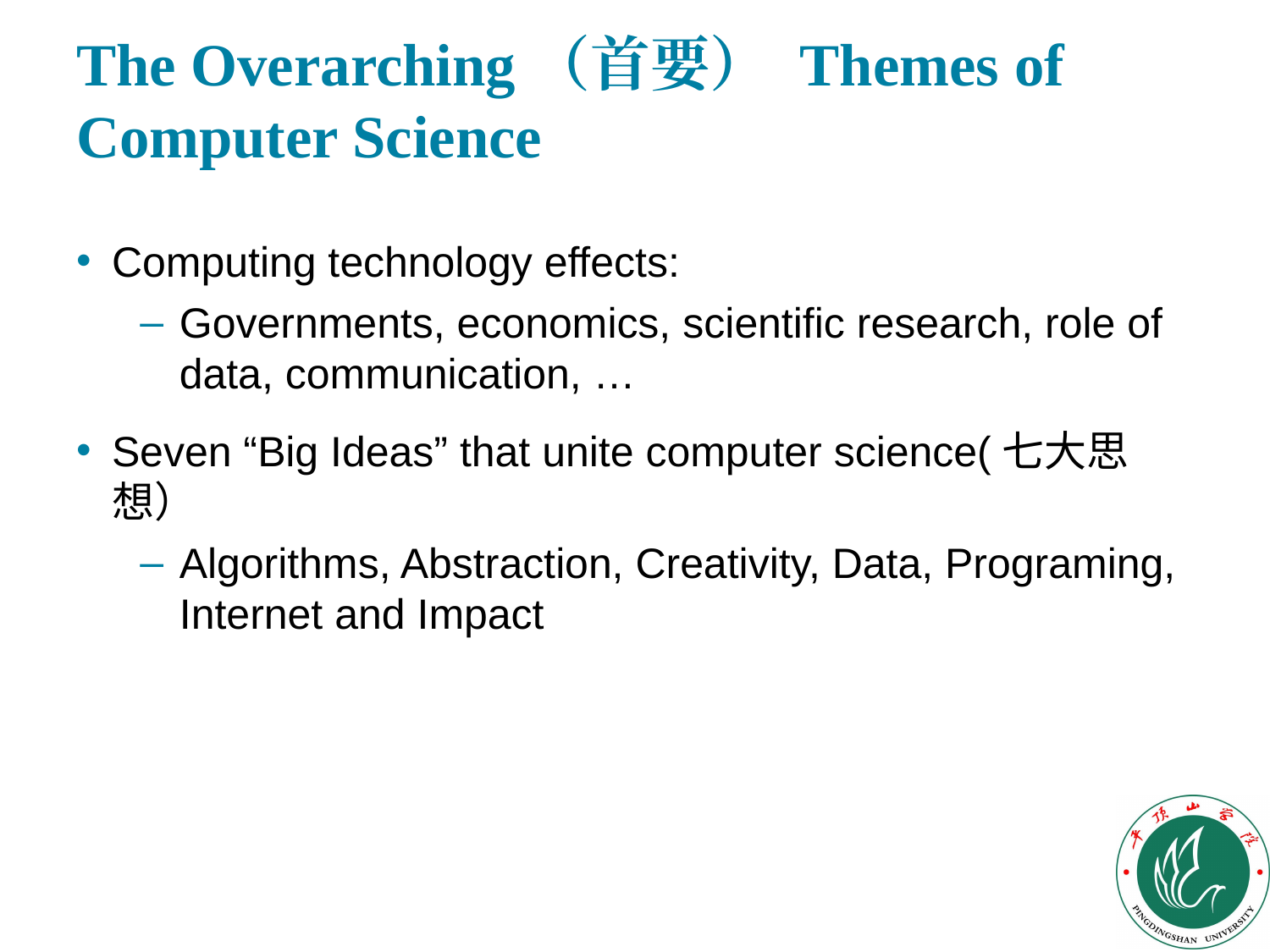

# The Overarching（首要） Themes of Computer Science
Computing technology effects:
Governments, economics, scientific research, role of data, communication, …
Seven “Big Ideas” that unite computer science(七大思想）
Algorithms, Abstraction, Creativity, Data, Programing, Internet and Impact